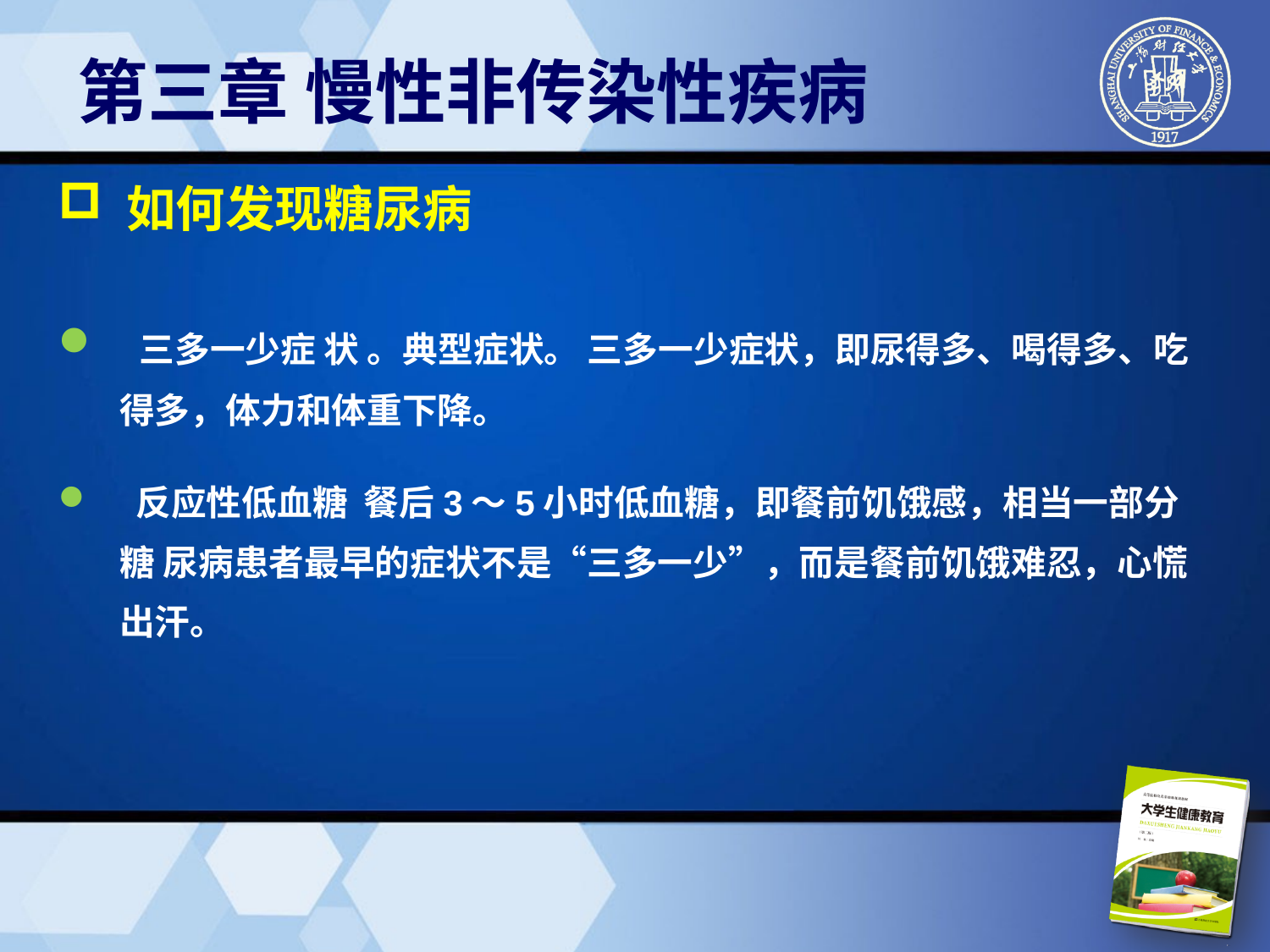

第三章 慢性非传染性疾病
 如何发现糖尿病
 三多一少症 状 。典型症状。 三多一少症状，即尿得多、喝得多、吃  得多，体力和体重下降。
 反应性低血糖  餐后3～5小时低血糖，即餐前饥饿感，相当一部分糖 尿病患者最早的症状不是“三多一少”，而是餐前饥饿难忍，心慌出汗。